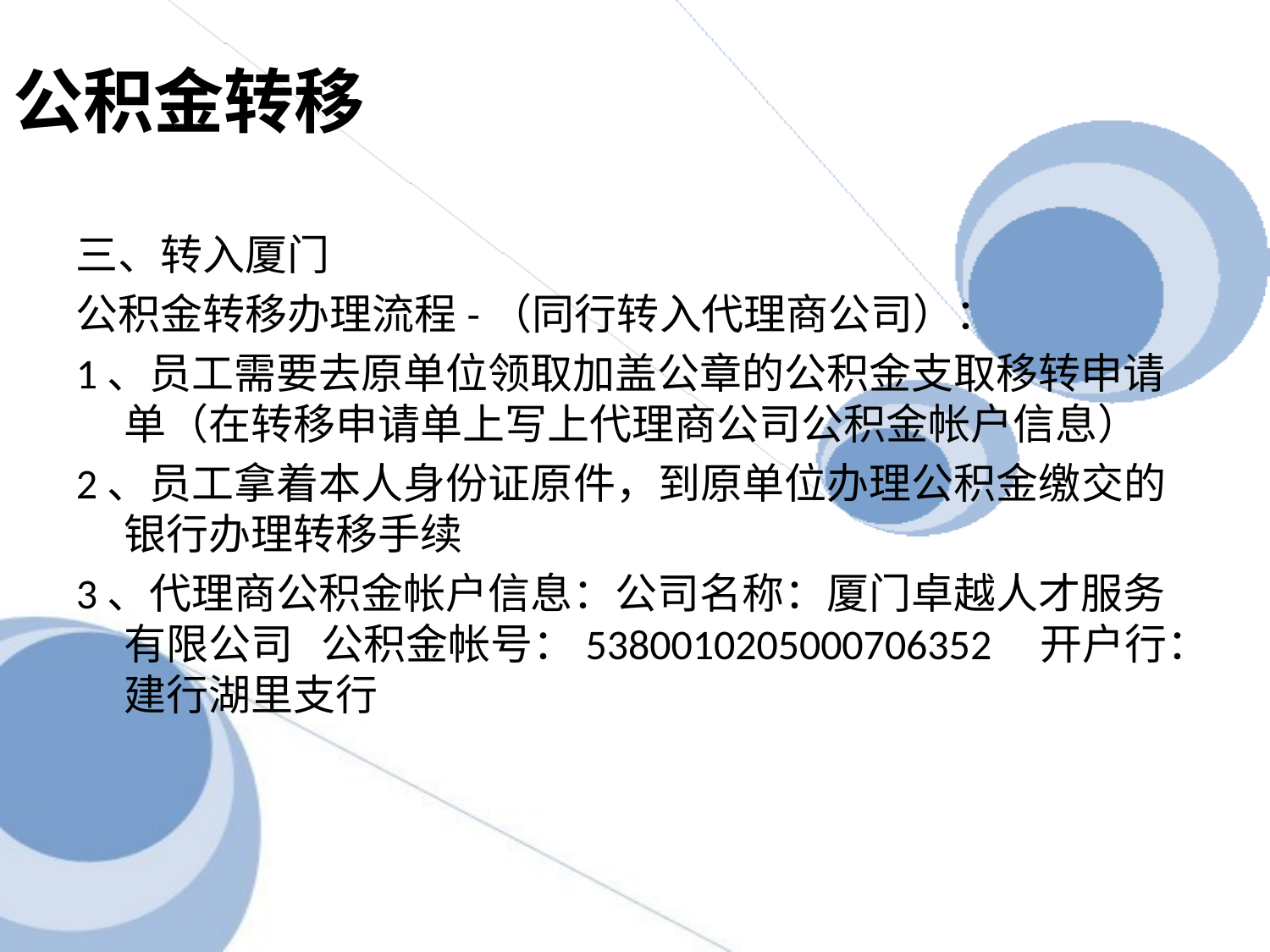

# 公积金转移
三、转入厦门
公积金转移办理流程-（同行转入代理商公司）：
1、员工需要去原单位领取加盖公章的公积金支取移转申请单（在转移申请单上写上代理商公司公积金帐户信息）
2、员工拿着本人身份证原件，到原单位办理公积金缴交的银行办理转移手续
3、代理商公积金帐户信息：公司名称：厦门卓越人才服务有限公司   公积金帐号：5380010205000706352    开户行：建行湖里支行